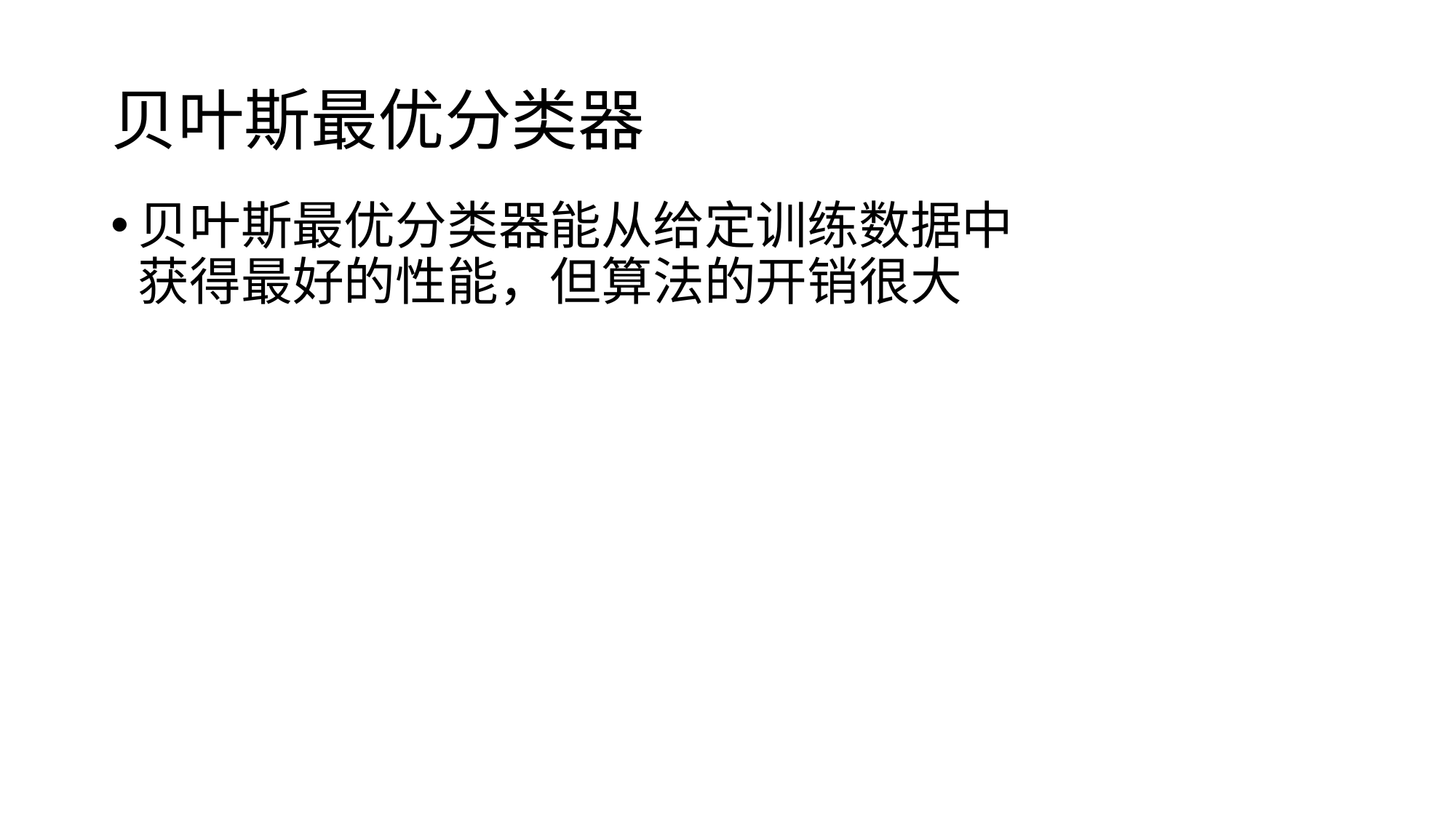

# 贝叶斯最优分类器
贝叶斯最优分类器能从给定训练数据中获得最好的性能，但算法的开销很大
51